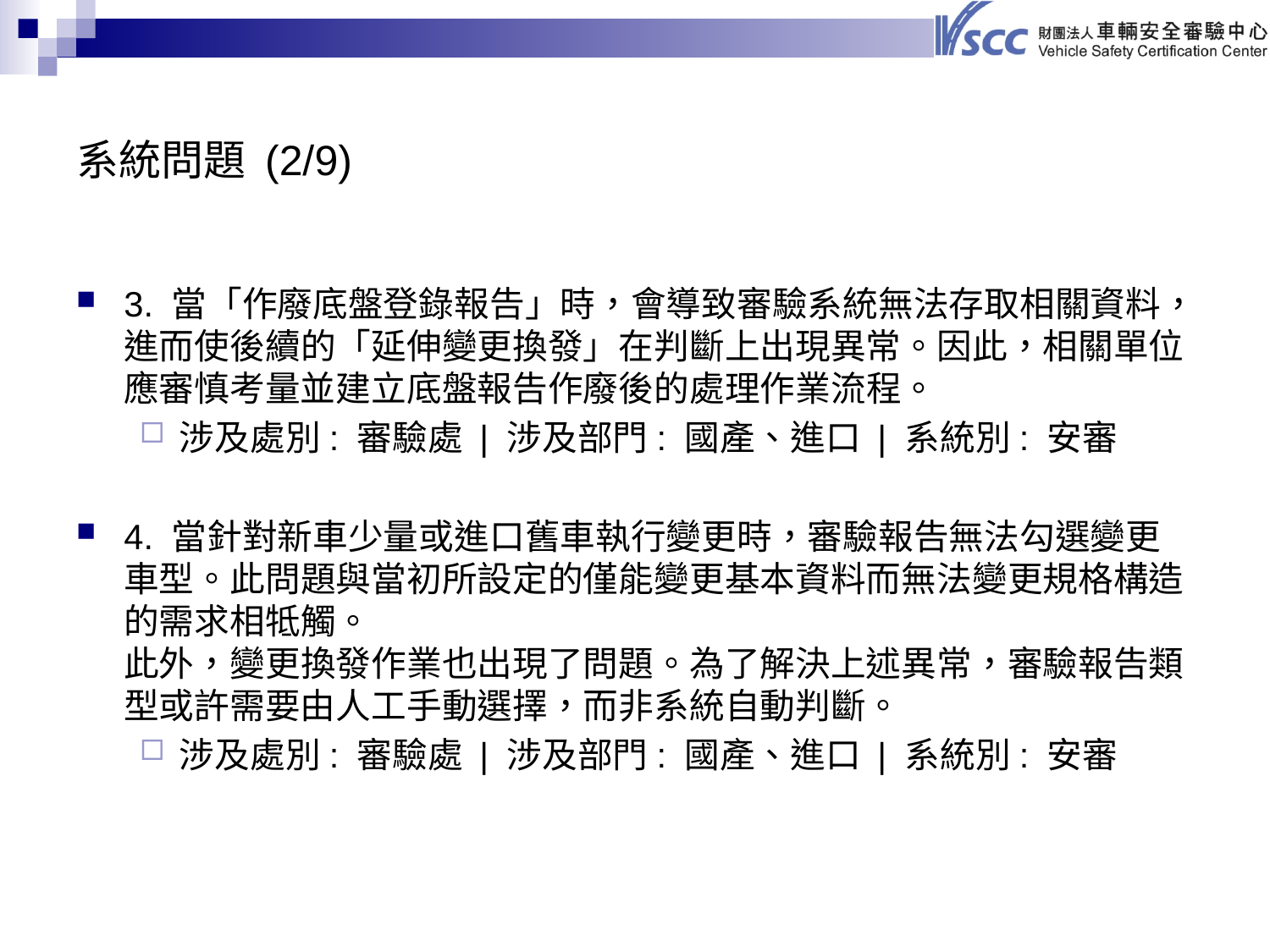

# 系統問題 (2/9)
3. 當「作廢底盤登錄報告」時，會導致審驗系統無法存取相關資料，進而使後續的「延伸變更換發」在判斷上出現異常。因此，相關單位應審慎考量並建立底盤報告作廢後的處理作業流程。
涉及處別: 審驗處 | 涉及部門: 國產、進口 | 系統別: 安審

4. 當針對新車少量或進口舊車執行變更時，審驗報告無法勾選變更車型。此問題與當初所設定的僅能變更基本資料而無法變更規格構造的需求相牴觸。
此外，變更換發作業也出現了問題。為了解決上述異常，審驗報告類型或許需要由人工手動選擇，而非系統自動判斷。
涉及處別: 審驗處 | 涉及部門: 國產、進口 | 系統別: 安審